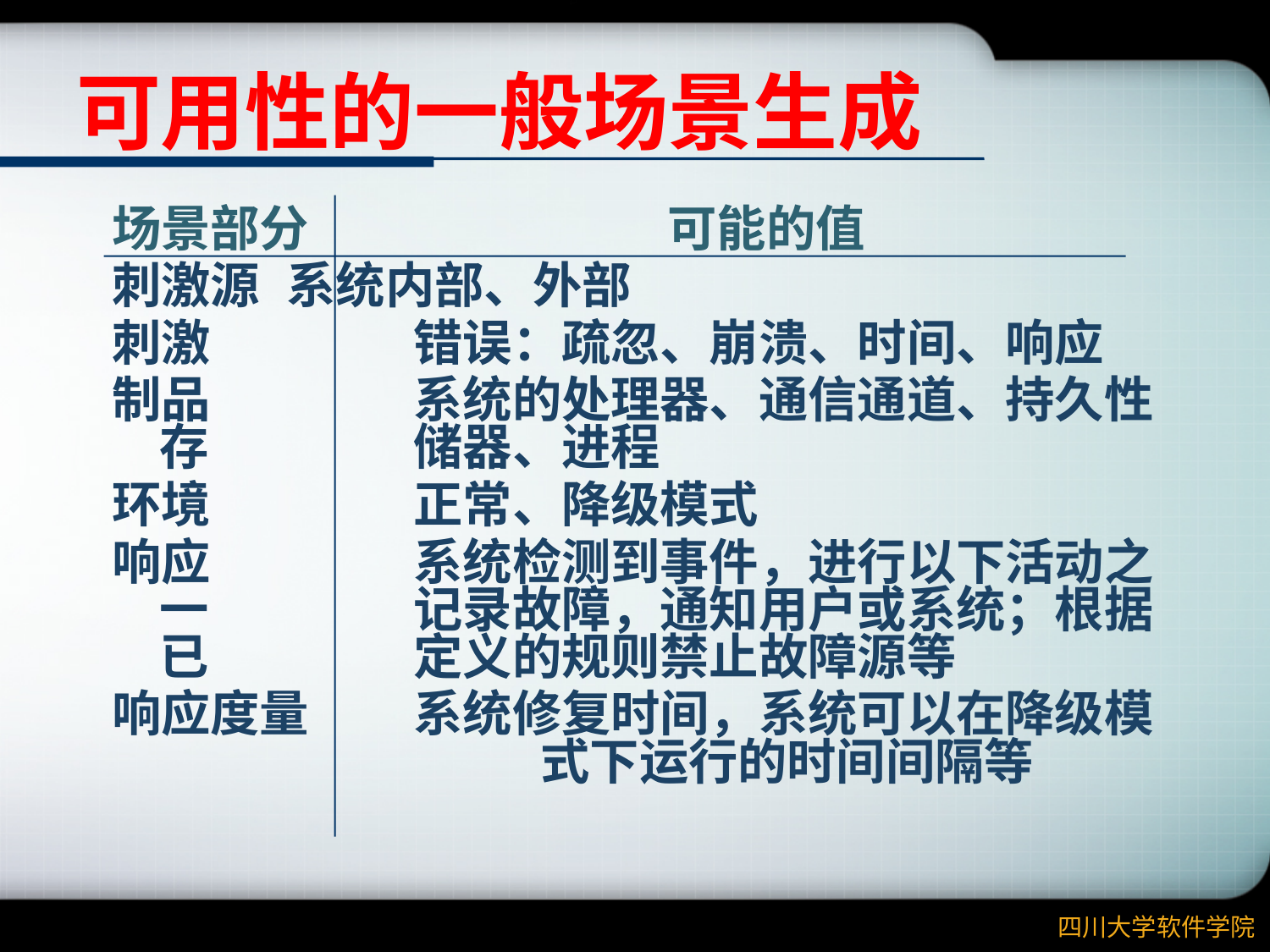

# 可用性的一般场景生成

场景部分			可能的值
刺激源	系统内部、外部
刺激		错误：疏忽、崩溃、时间、响应
制品		系统的处理器、通信通道、持久性存		储器、进程
环境		正常、降级模式
响应		系统检测到事件，进行以下活动之一		记录故障，通知用户或系统；根据已		定义的规则禁止故障源等
响应度量	系统修复时间，系统可以在降级模			式下运行的时间间隔等